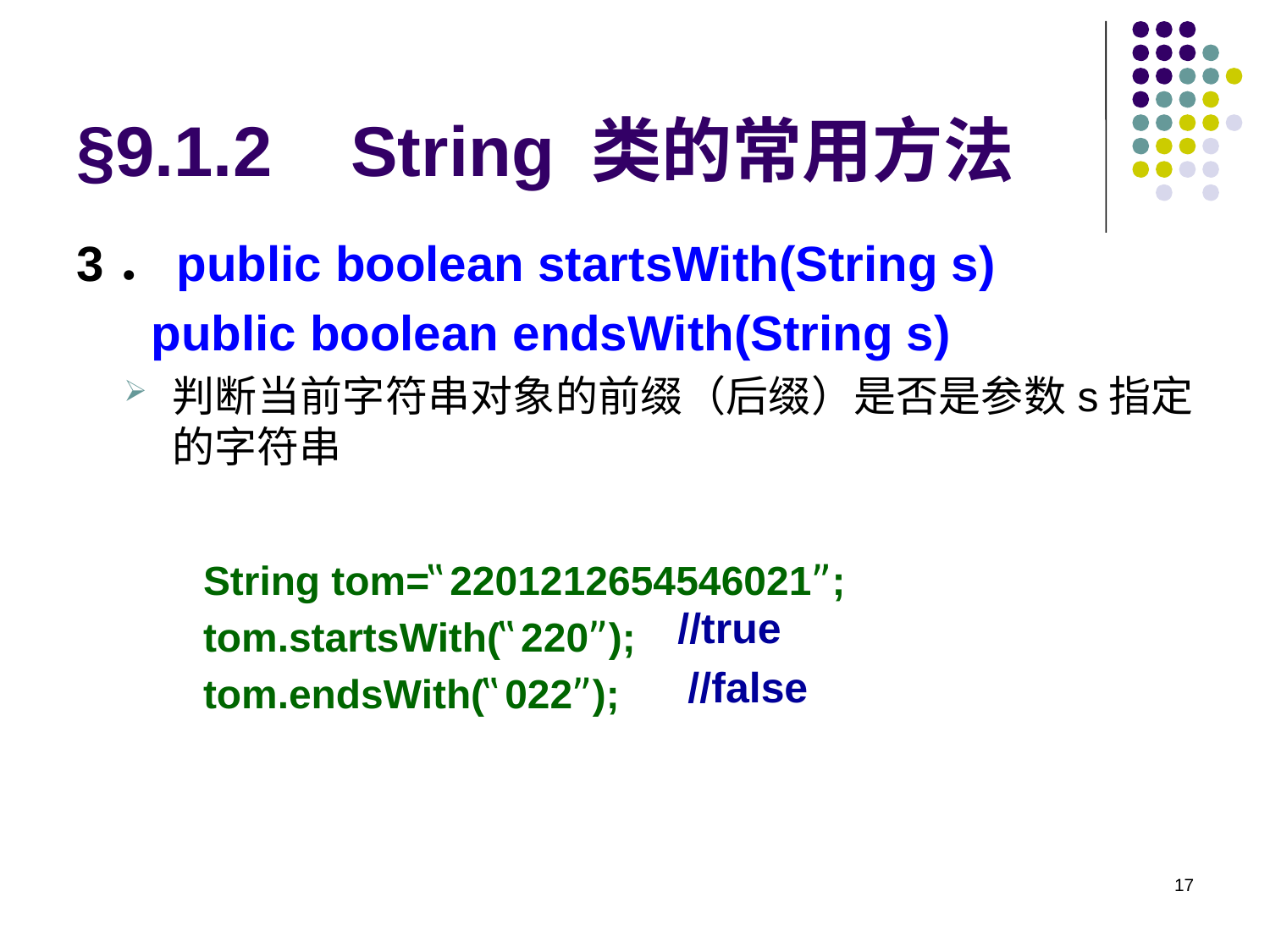

# §9.1.2    String 类的常用方法
3．public boolean startsWith(String s)
	  public boolean endsWith(String s)
判断当前字符串对象的前缀（后缀）是否是参数s指定的字符串

String tom=“2201212654546021”;
tom.startsWith(“220”);
tom.endsWith(“022”);
//true
//false
17